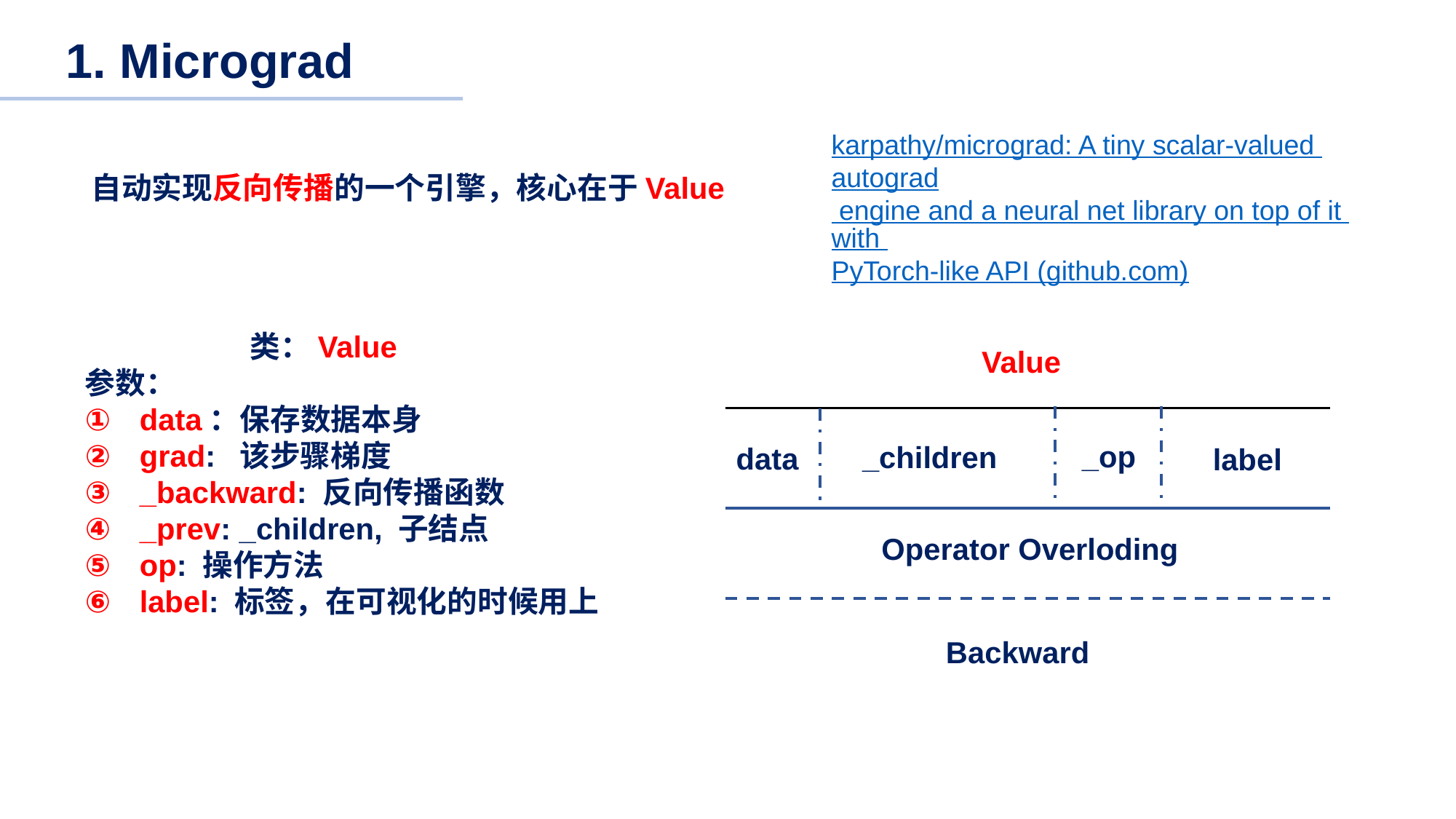

# 1. Micrograd
1.1 大气污染研究意义
karpathy/micrograd: A tiny scalar-valued autograd engine and a neural net library on top of it with PyTorch-like API (github.com)
自动实现反向传播的一个引擎，核心在于Value
	       类：Value
参数：
data：保存数据本身
grad:  该步骤梯度
_backward: 反向传播函数
_prev: _children, 子结点
op: 操作方法
label: 标签，在可视化的时候用上

Value
_op
_children
data
label
Operator Overloding
Backward
1